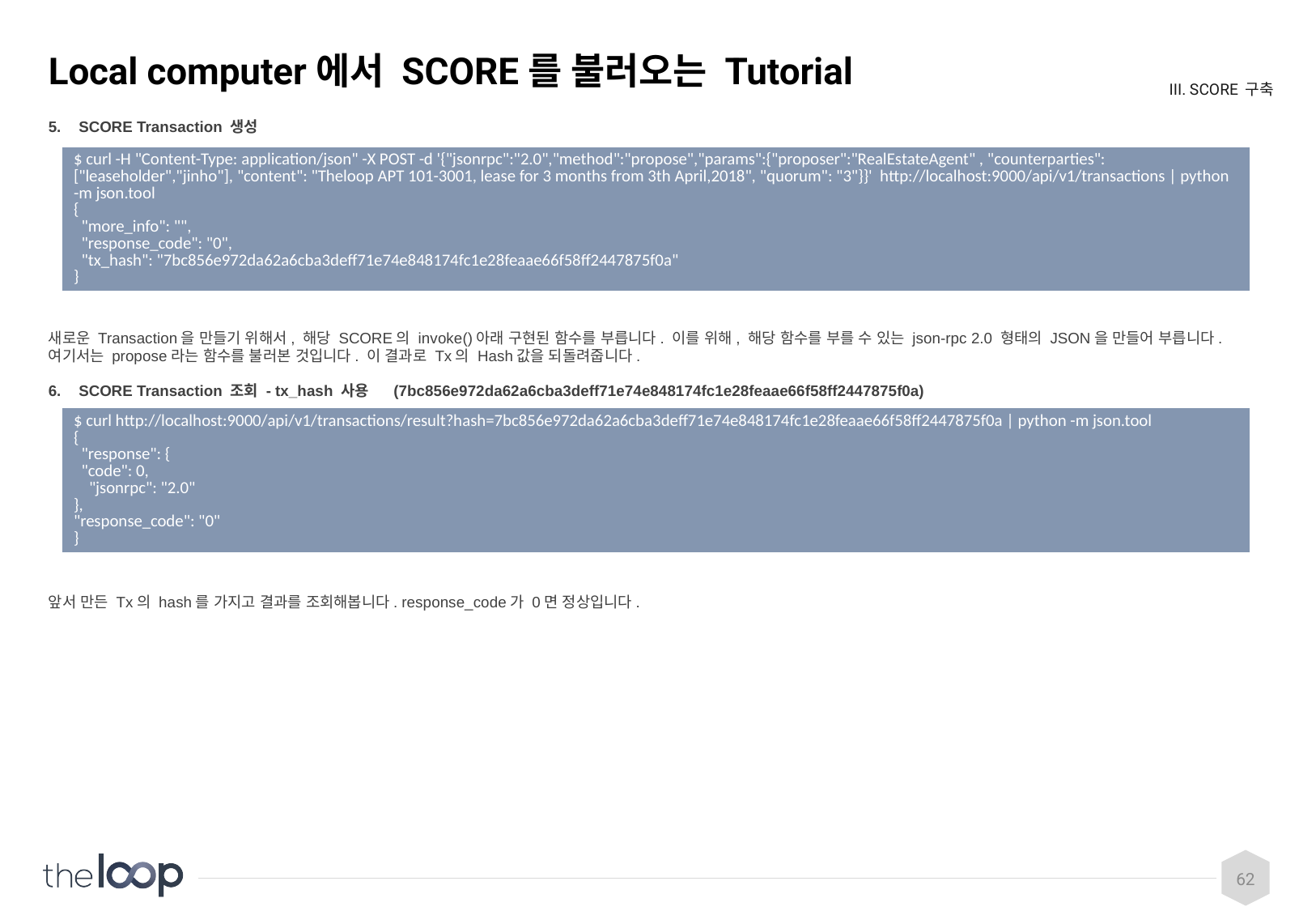

# Local computer에서 SCORE를 불러오는 Tutorial
III. SCORE 구축
SCORE Transaction 생성

새로운 Transaction을 만들기 위해서, 해당 SCORE의 invoke()아래 구현된 함수를 부릅니다. 이를 위해, 해당 함수를 부를 수 있는 json-rpc 2.0 형태의 JSON을 만들어 부릅니다. 여기서는 propose라는 함수를 불러본 것입니다. 이 결과로 Tx의 Hash값을 되돌려줍니다.
SCORE Transaction 조회 - tx_hash 사용     (7bc856e972da62a6cba3deff71e74e848174fc1e28feaae66f58ff2447875f0a)

앞서 만든 Tx의 hash를 가지고 결과를 조회해봅니다. response_code가 0면 정상입니다.

| $ curl -H "Content-Type: application/json" -X POST -d '{"jsonrpc":"2.0","method":"propose","params":{"proposer":"RealEstateAgent" , "counterparties": ["leaseholder","jinho"], "content": "Theloop APT 101-3001, lease for 3 months from 3th April,2018", "quorum": "3"}}' http://localhost:9000/api/v1/transactions | python -m json.tool { "more\_info": "", "response\_code": "0", "tx\_hash": "7bc856e972da62a6cba3deff71e74e848174fc1e28feaae66f58ff2447875f0a" } |
| --- |
| $ curl http://localhost:9000/api/v1/transactions/result?hash=7bc856e972da62a6cba3deff71e74e848174fc1e28feaae66f58ff2447875f0a | python -m json.tool { "response": { "code": 0, "jsonrpc": "2.0" }, "response\_code": "0" } |
| --- |
62